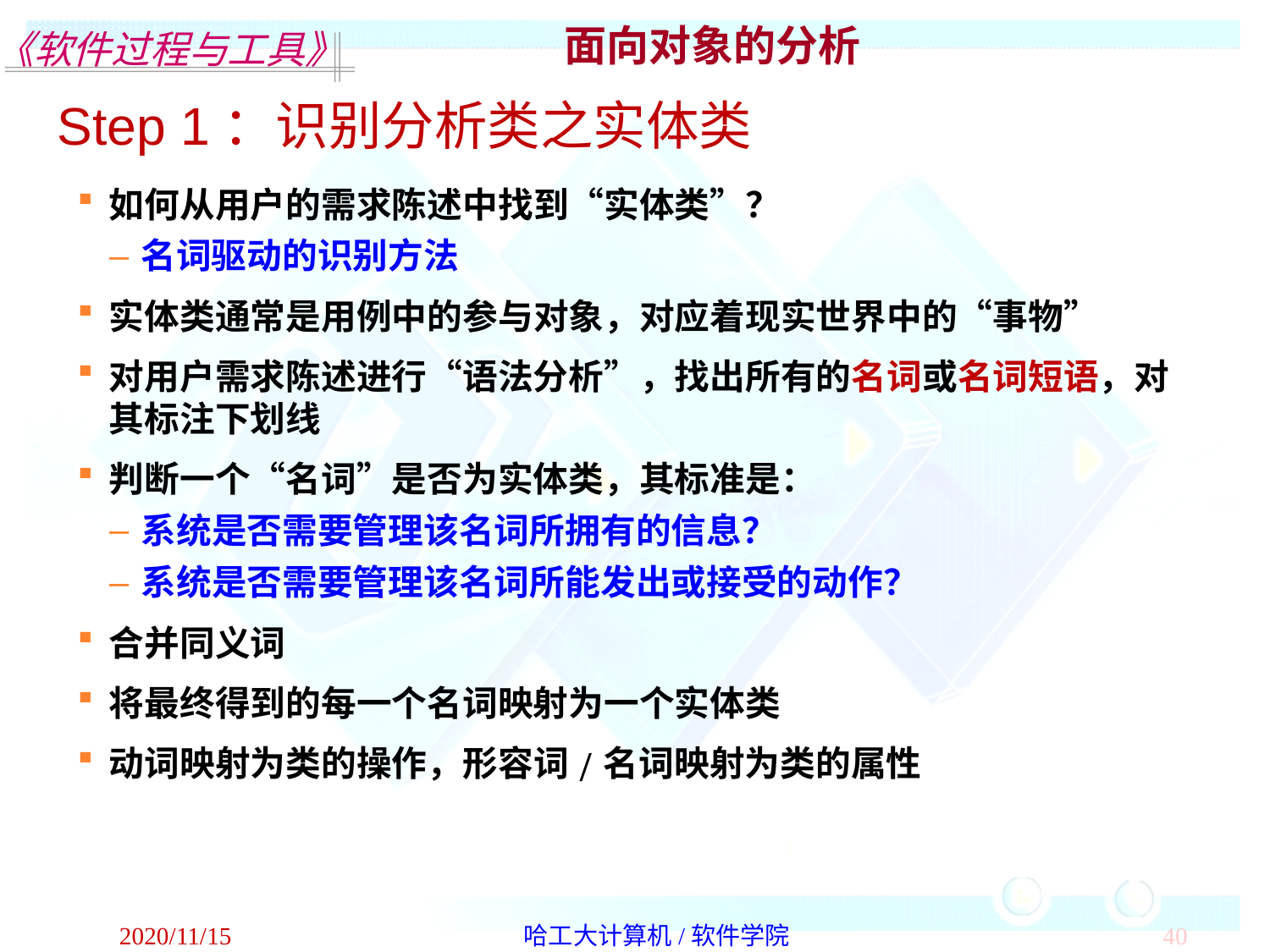

面向对象的分析
Step 1：识别分析类之实体类
如何从用户的需求陈述中找到“实体类”？
名词驱动的识别方法
实体类通常是用例中的参与对象，对应着现实世界中的“事物”
对用户需求陈述进行“语法分析”，找出所有的名词或名词短语，对其标注下划线
判断一个“名词”是否为实体类，其标准是：
系统是否需要管理该名词所拥有的信息？
系统是否需要管理该名词所能发出或接受的动作？
合并同义词
将最终得到的每一个名词映射为一个实体类
动词映射为类的操作，形容词/名词映射为类的属性